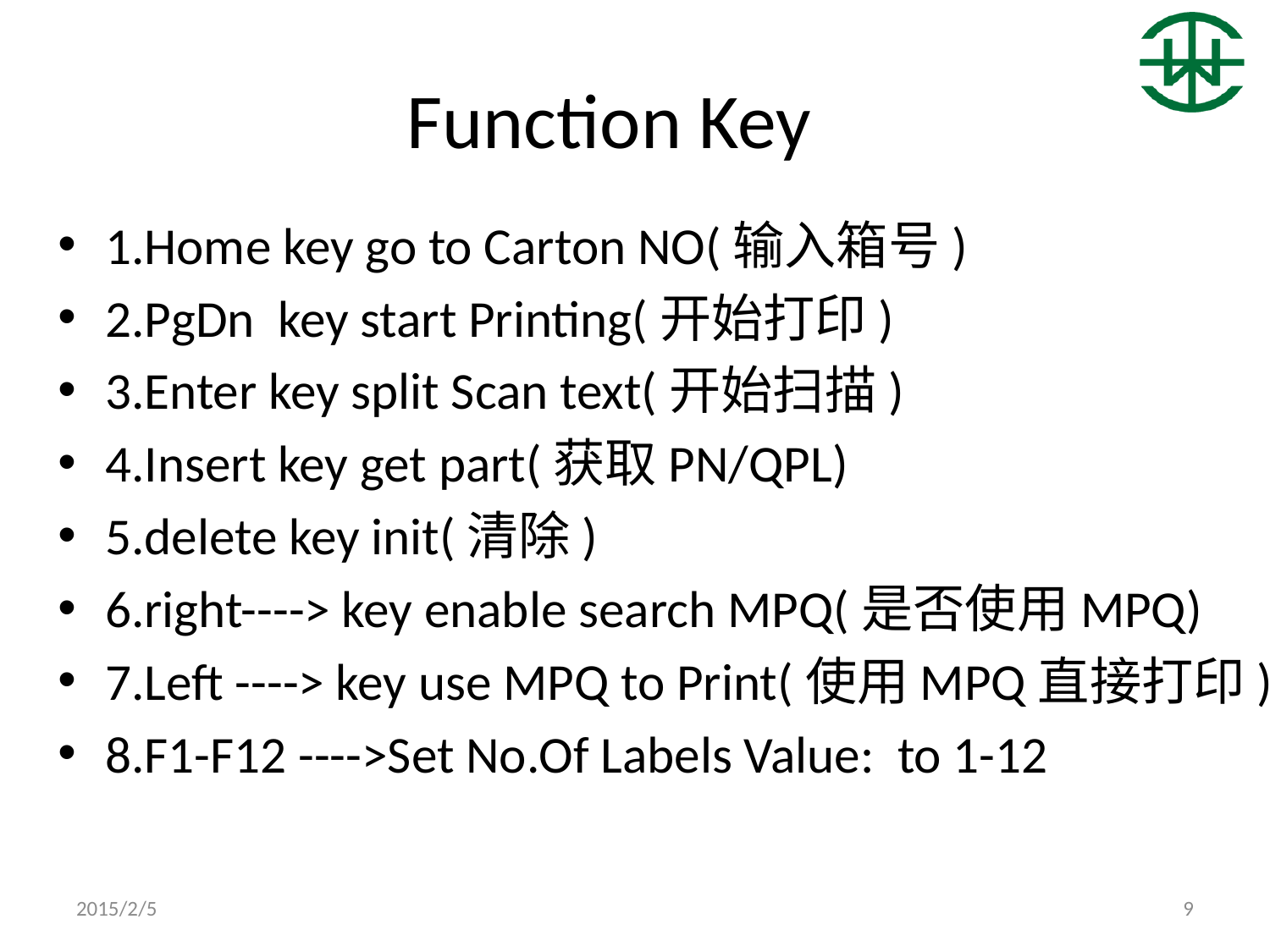

# Function Key
1.Home key go to Carton NO(输入箱号)
2.PgDn  key start Printing(开始打印)
3.Enter key split Scan text(开始扫描)
4.Insert key get part(获取PN/QPL)
5.delete key init(清除)
6.right----> key enable search MPQ(是否使用MPQ)
7.Left ----> key use MPQ to Print(使用MPQ直接打印)
8.F1-F12 ---->Set No.Of Labels Value:  to 1-12
2015/2/5
9